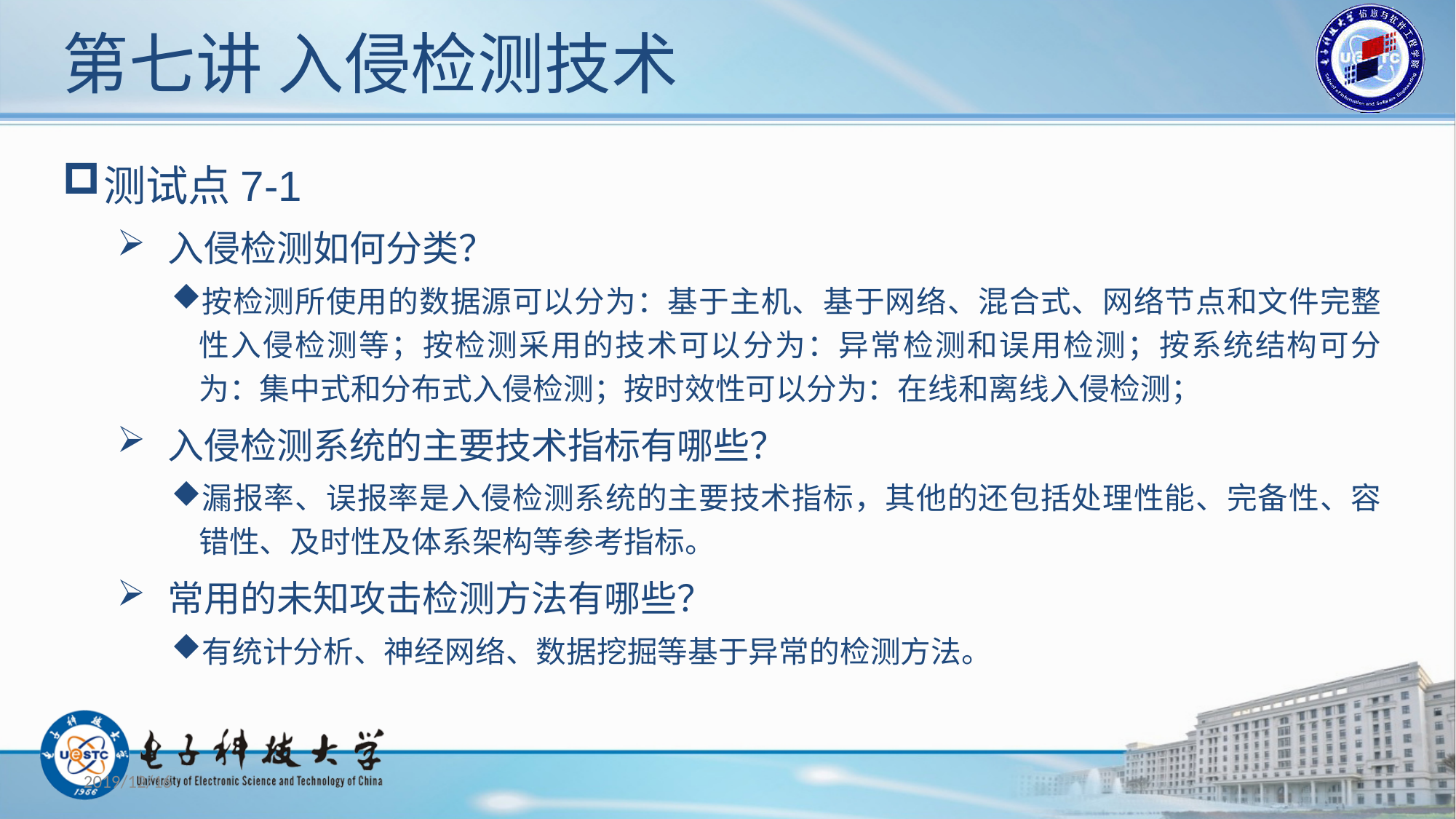

# 第七讲 入侵检测技术
测试点7-1
 入侵检测如何分类？
按检测所使用的数据源可以分为：基于主机、基于网络、混合式、网络节点和文件完整性入侵检测等；按检测采用的技术可以分为：异常检测和误用检测；按系统结构可分为：集中式和分布式入侵检测；按时效性可以分为：在线和离线入侵检测；
 入侵检测系统的主要技术指标有哪些？
漏报率、误报率是入侵检测系统的主要技术指标，其他的还包括处理性能、完备性、容错性、及时性及体系架构等参考指标。
 常用的未知攻击检测方法有哪些？
有统计分析、神经网络、数据挖掘等基于异常的检测方法。
2019/12/16